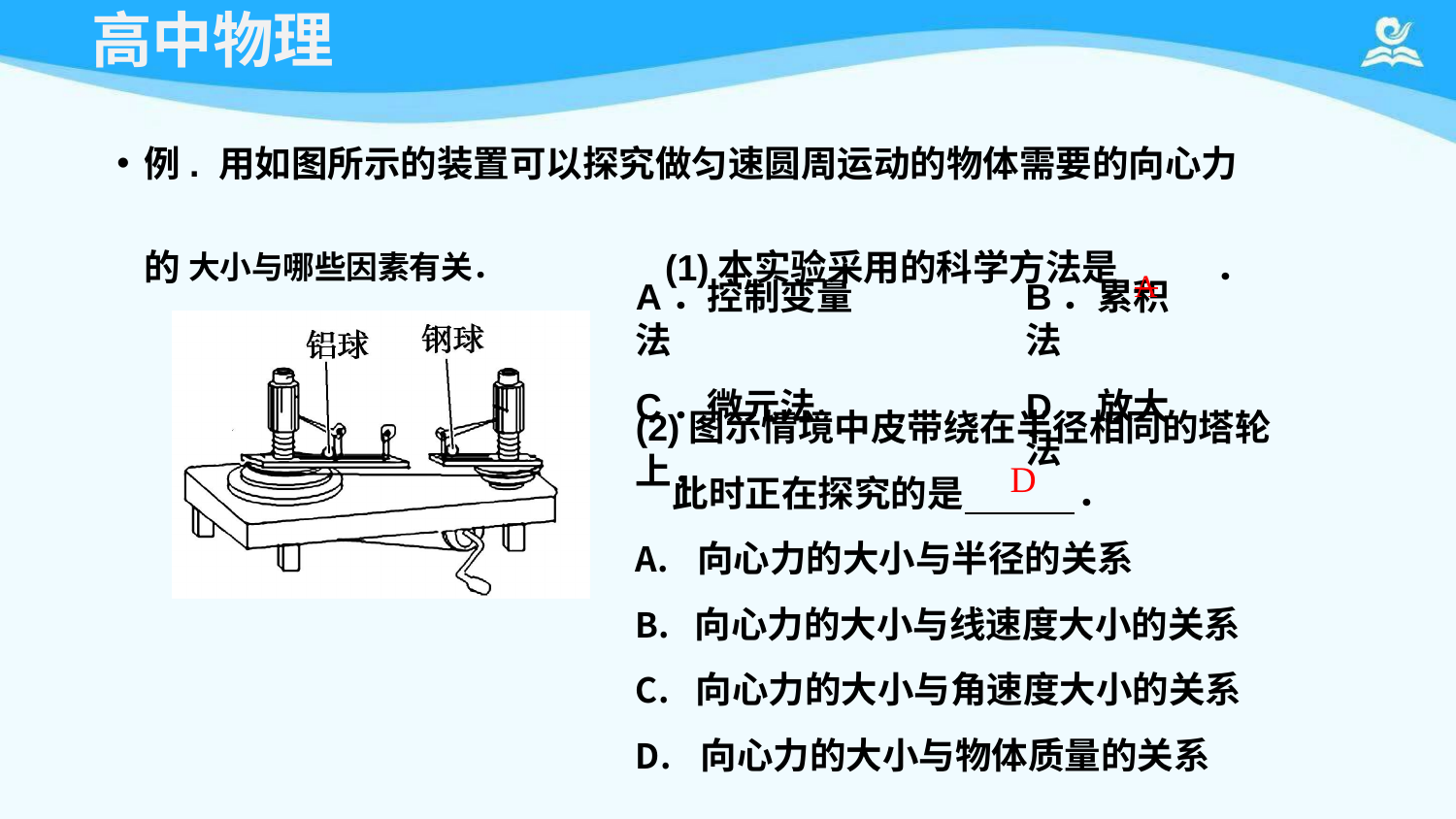

# 高中物理
例. 用如图所示的装置可以探究做匀速圆周运动的物体需要的向心力的 大小与哪些因素有关．	(1)本实验采用的科学方法是	A	．
A．控制变量法
C．微元法
B．累积法
D．放大法

(2)图示情境中皮带绕在半径相同的塔轮上，
D
此时正在探究的是	．
向心力的大小与半径的关系
向心力的大小与线速度大小的关系
向心力的大小与角速度大小的关系
向心力的大小与物体质量的关系